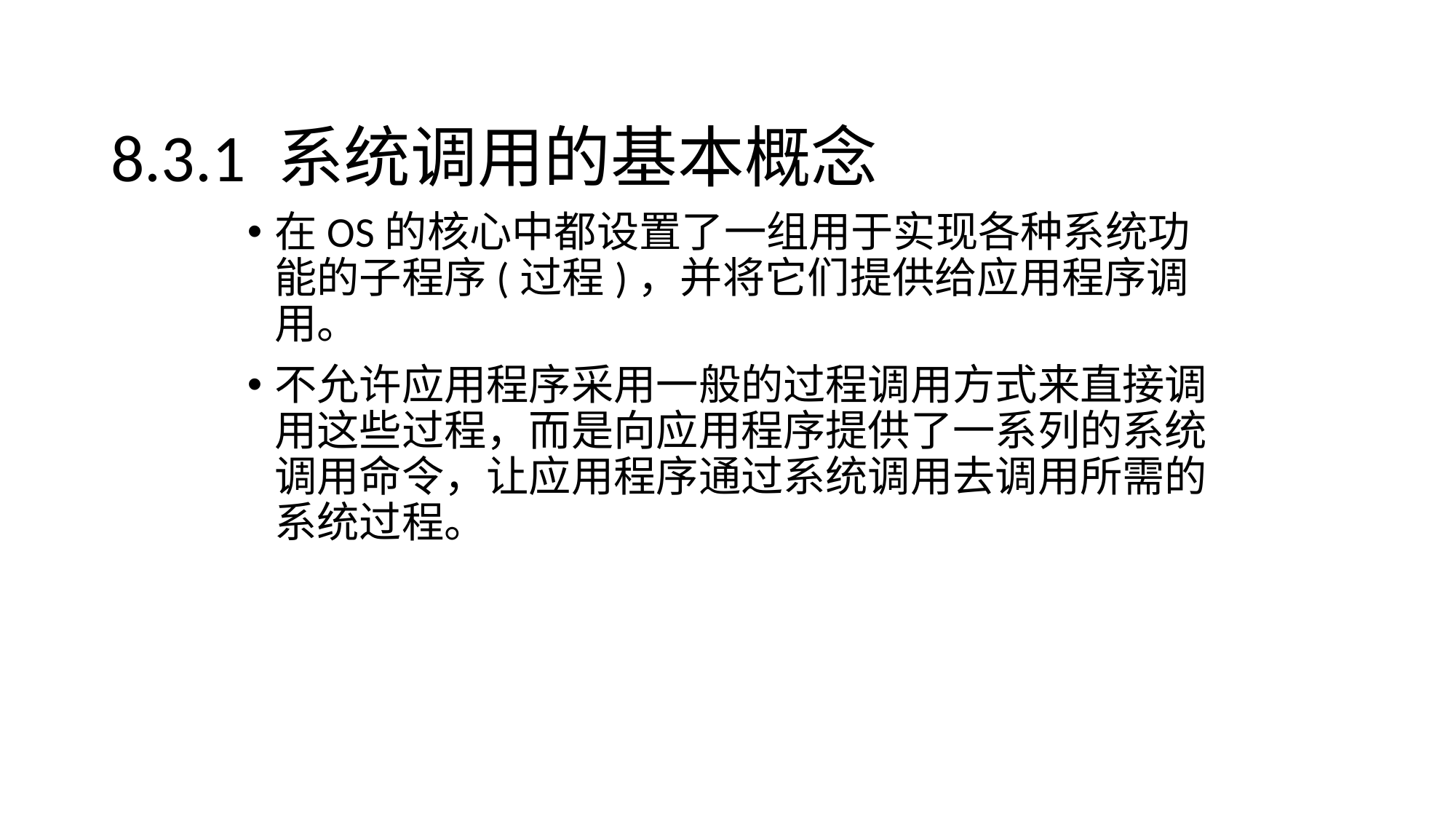

# 8.3.1 系统调用的基本概念
在OS的核心中都设置了一组用于实现各种系统功能的子程序(过程)，并将它们提供给应用程序调用。
不允许应用程序采用一般的过程调用方式来直接调用这些过程，而是向应用程序提供了一系列的系统调用命令，让应用程序通过系统调用去调用所需的系统过程。
2